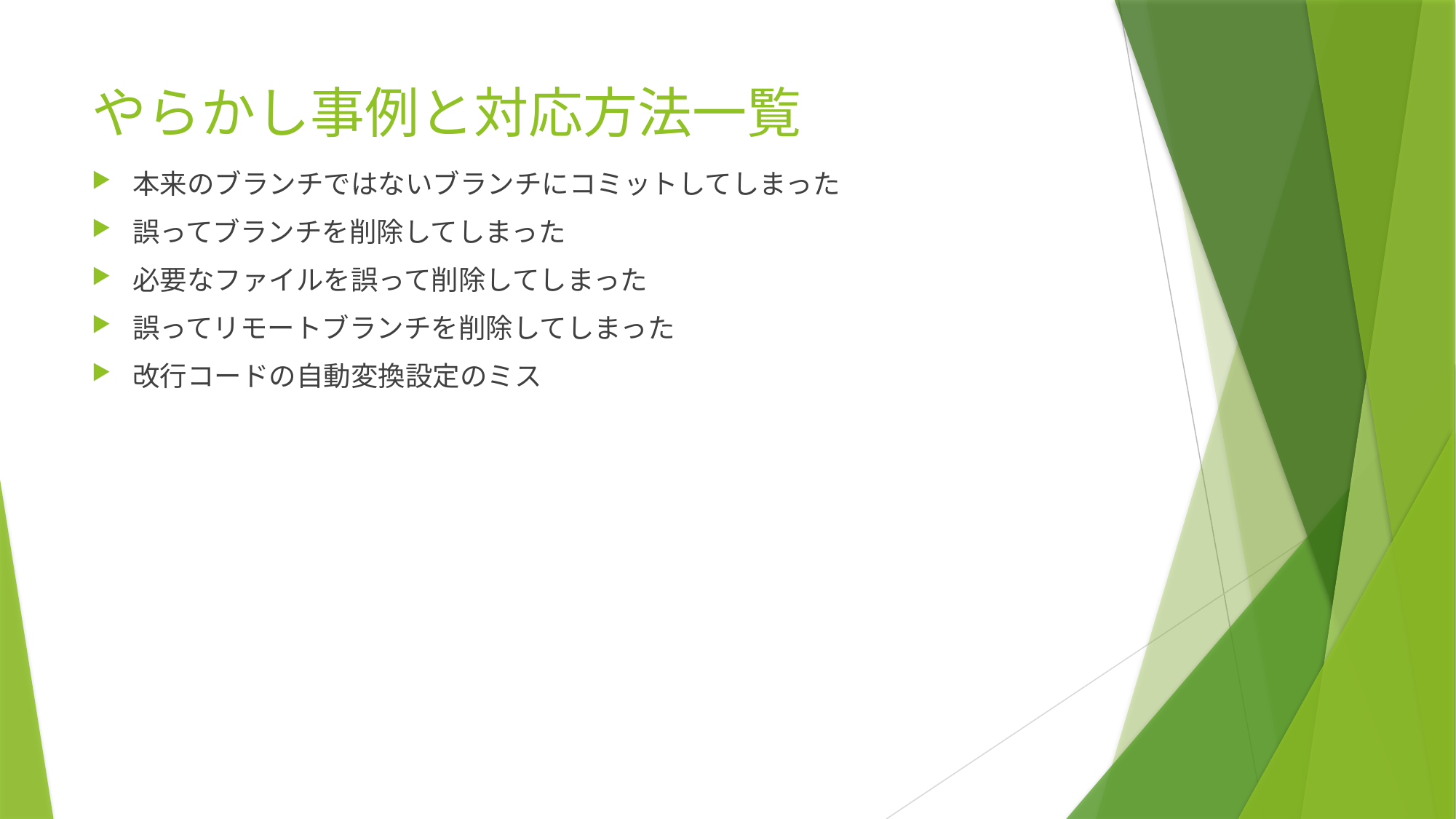

# やらかし事例と対応方法一覧
本来のブランチではないブランチにコミットしてしまった
誤ってブランチを削除してしまった
必要なファイルを誤って削除してしまった
誤ってリモートブランチを削除してしまった
改行コードの自動変換設定のミス